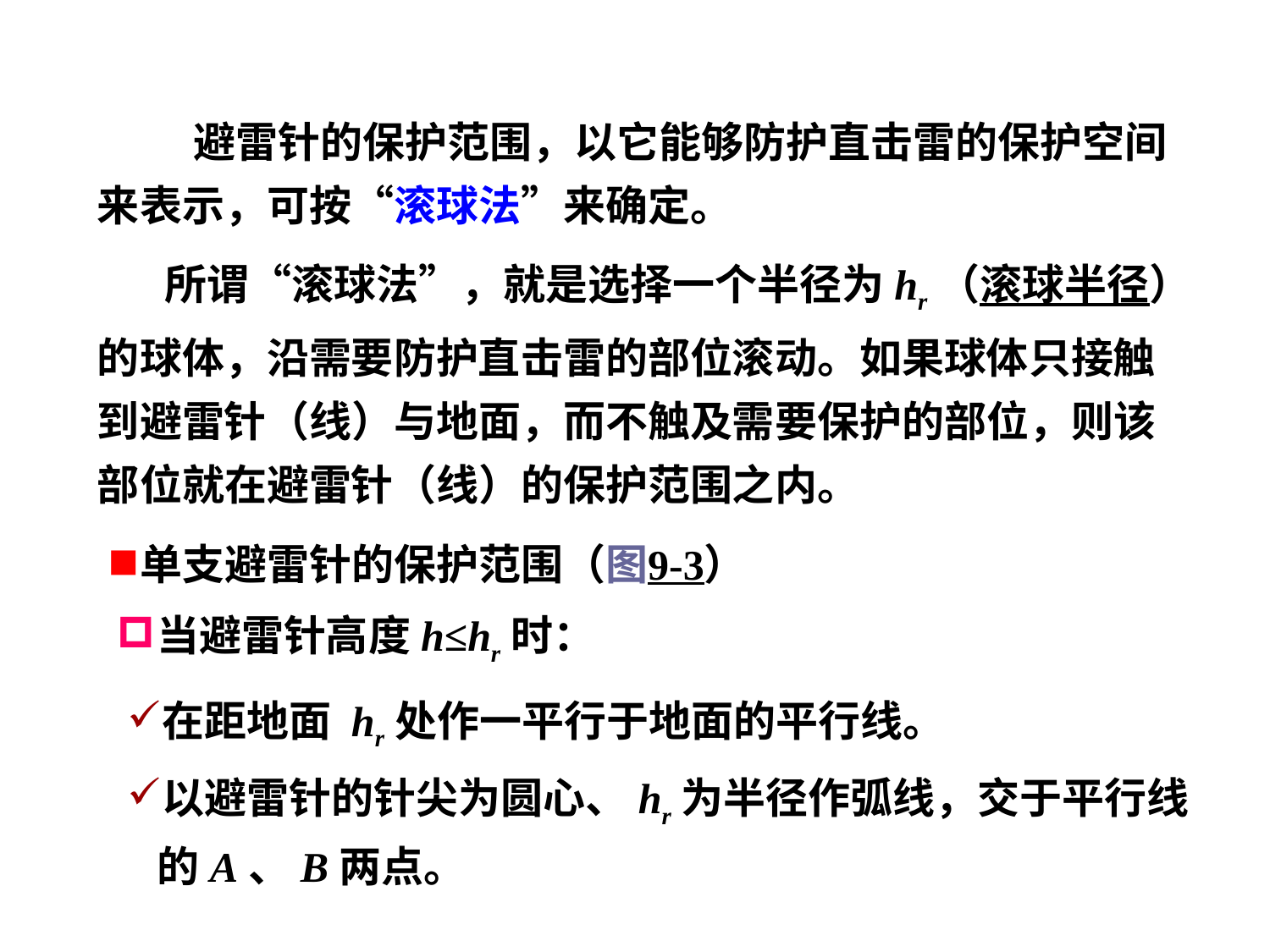

避雷针的保护范围，以它能够防护直击雷的保护空间来表示，可按“滚球法”来确定。

      所谓“滚球法”，就是选择一个半径为hr（滚球半径）的球体，沿需要防护直击雷的部位滚动。如果球体只接触到避雷针（线）与地面，而不触及需要保护的部位，则该部位就在避雷针（线）的保护范围之内。

单支避雷针的保护范围（图9-3）
当避雷针高度h≤hr时：
在距地面 hr处作一平行于地面的平行线。
以避雷针的针尖为圆心、hr为半径作弧线，交于平行线的A、B两点。